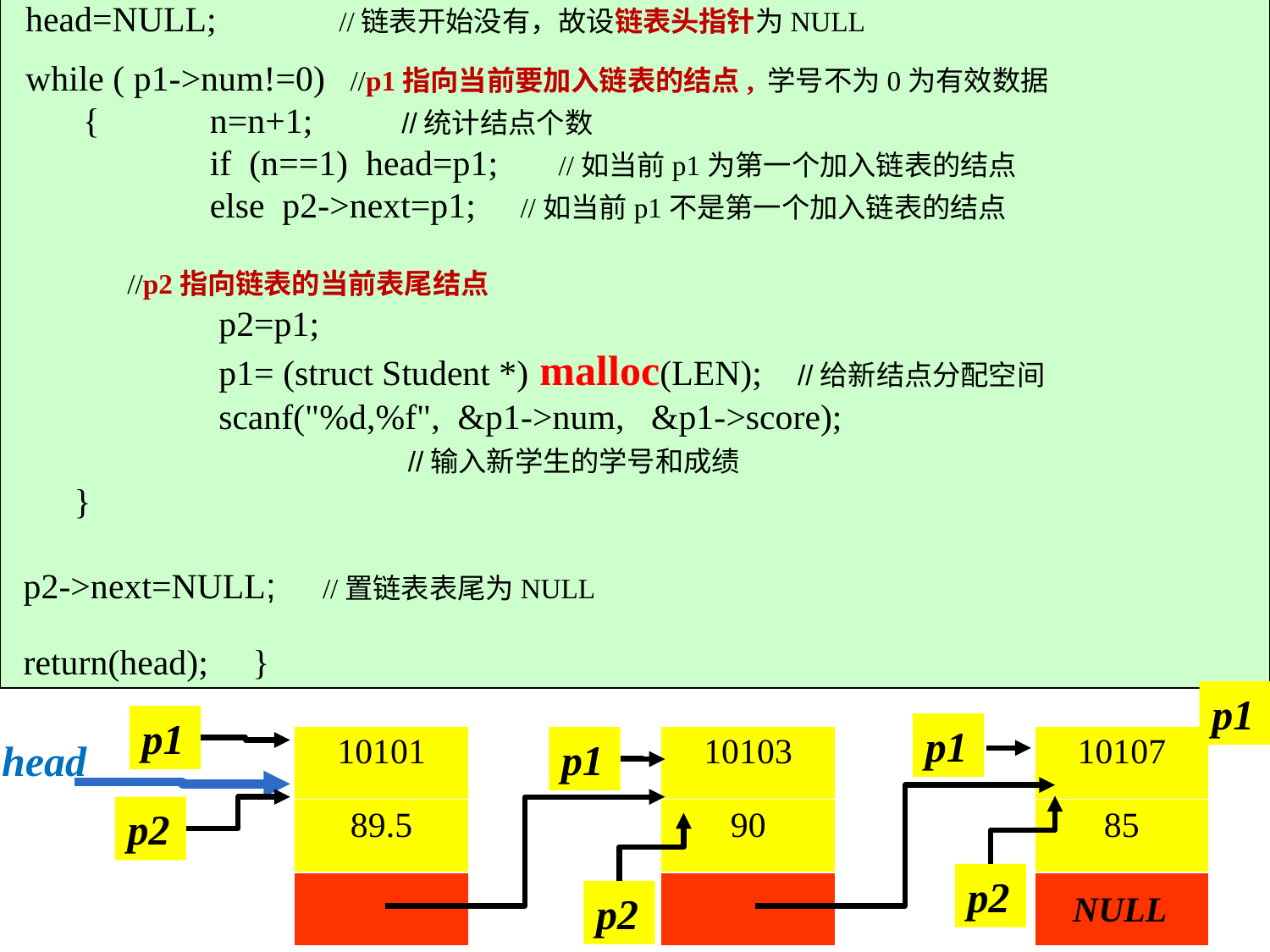

head=NULL;              //链表开始没有，故设链表头指针为NULL

while ( p1->num!=0)   //p1指向当前要加入链表的结点, 学号不为0为有效数据
 {	 n=n+1;          //统计结点个数
	 if  (n==1)  head=p1;       //如当前p1为第一个加入链表的结点
	 else  p2->next=p1;     //如当前p1不是第一个加入链表的结点

      //p2指向链表的当前表尾结点
	  p2=p1;
	  p1= (struct Student *) malloc(LEN);    //给新结点分配空间
	  scanf("%d,%f",  &p1->num,   &p1->score);
		         //输入新学生的学号和成绩
}

p2->next=NULL;     //置链表表尾为NULL

return(head);     }
# 建立动态链表
p1
p1
p1
| 10101 |
| --- |
| 89.5 |
|  |
| 10103 |
| --- |
| 90 |
|  |
| 10107 |
| --- |
| 85 |
|  |
p1
head
p2
p2
NULL
p2